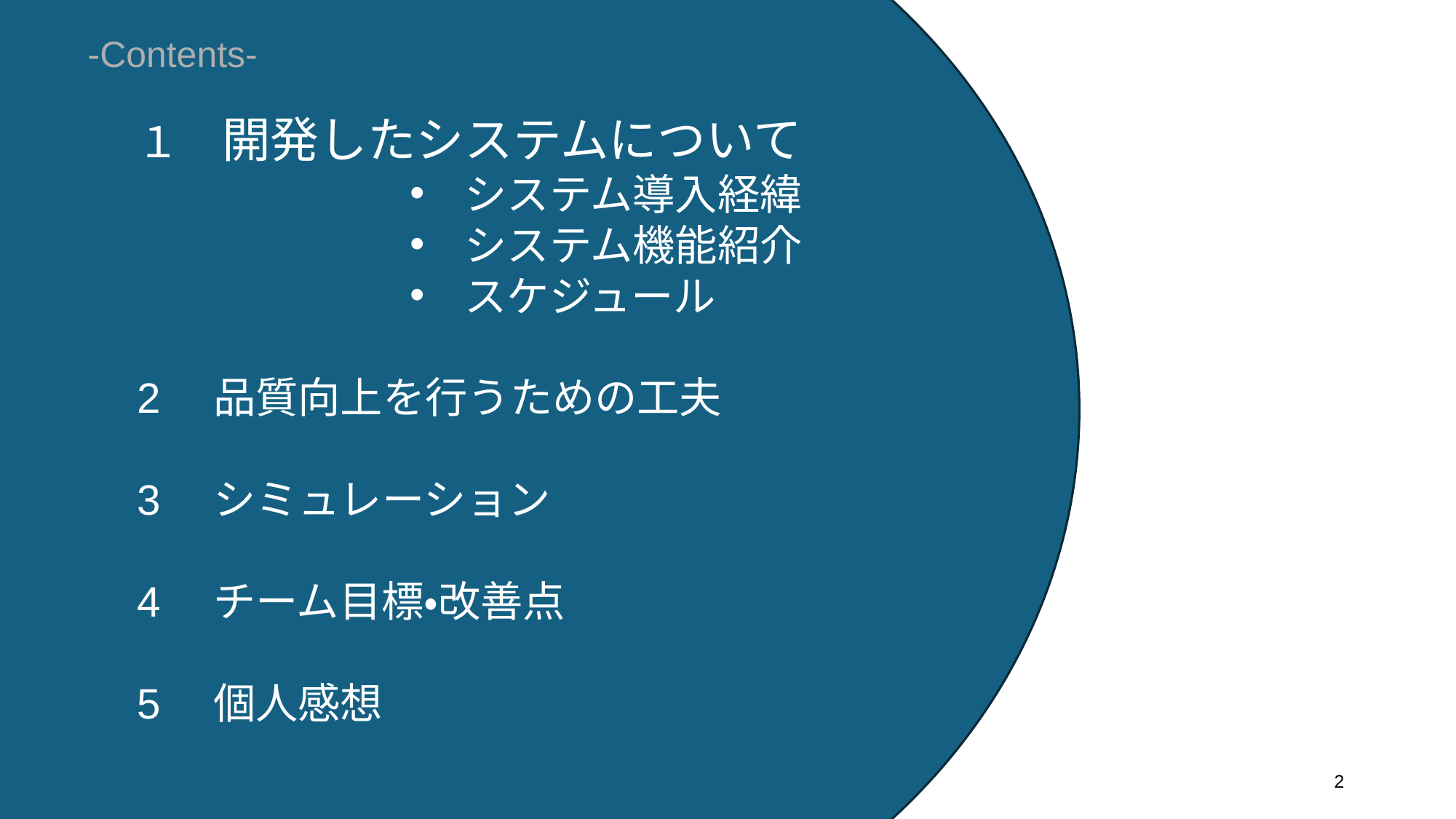

-Contents-
１　開発したシステムについて
システム導入経緯
システム機能紹介
スケジュール

2　品質向上を行うための工夫

3　シミュレーション

4　チーム目標・改善点

5　個人感想
2